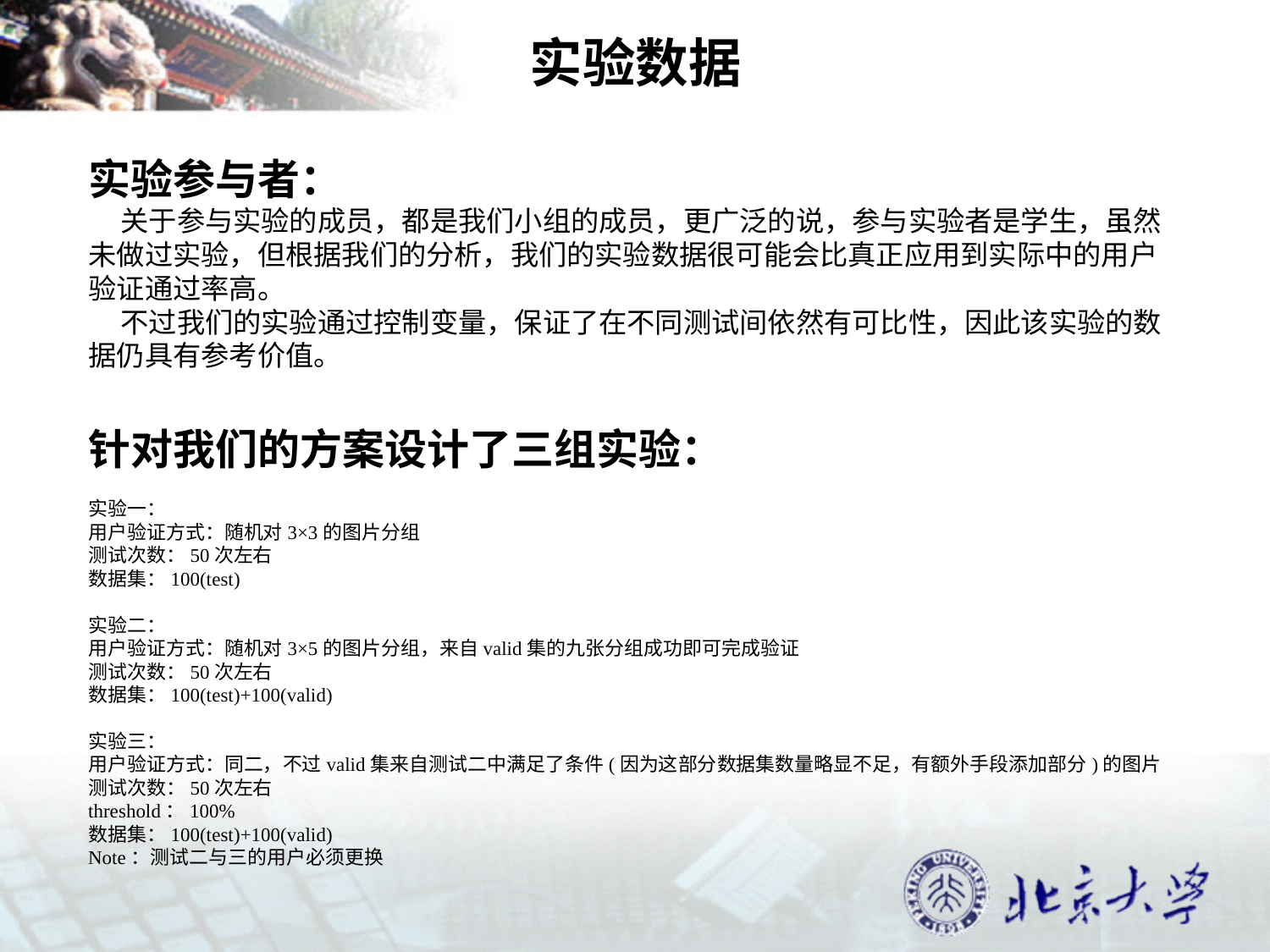

实验数据
实验参与者：
    关于参与实验的成员，都是我们小组的成员，更广泛的说，参与实验者是学生，虽然未做过实验，但根据我们的分析，我们的实验数据很可能会比真正应用到实际中的用户验证通过率高。
    不过我们的实验通过控制变量，保证了在不同测试间依然有可比性，因此该实验的数据仍具有参考价值。

针对我们的方案设计了三组实验：

实验一：
用户验证方式：随机对3×3的图片分组
测试次数：50次左右
数据集：100(test)

实验二：
用户验证方式：随机对3×5的图片分组，来自valid集的九张分组成功即可完成验证
测试次数：50次左右
数据集：100(test)+100(valid)

实验三：
用户验证方式：同二，不过valid集来自测试二中满足了条件(因为这部分数据集数量略显不足，有额外手段添加部分)的图片
测试次数：50次左右
threshold：100%
数据集：100(test)+100(valid)
Note：测试二与三的用户必须更换